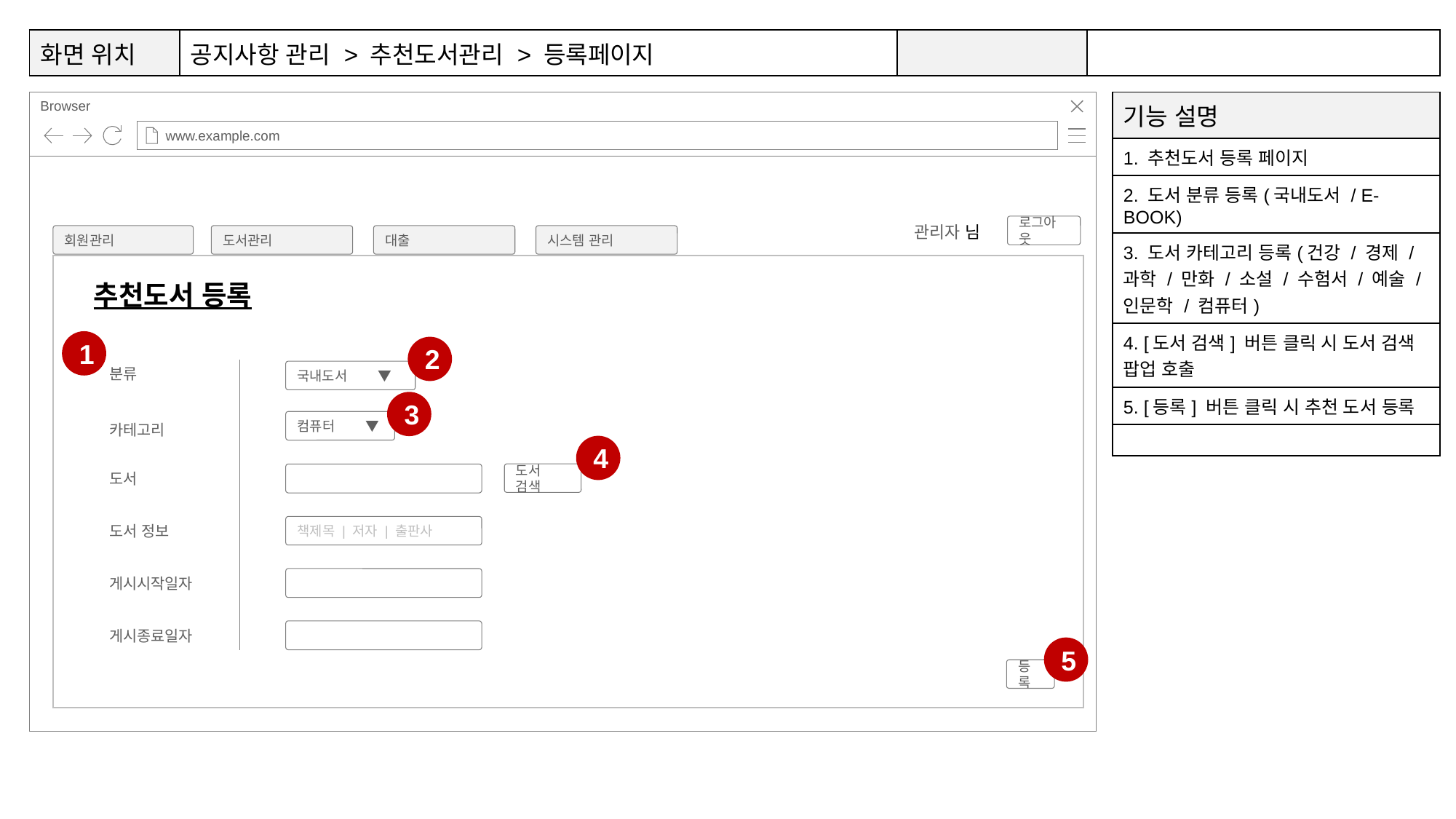

| 화면 위치 | 공지사항 관리 > 추천도서관리 > 등록페이지 |  |  |
| --- | --- | --- | --- |
1
8
9
6
7
| 기능 설명 |
| --- |
| 1. 추천도서 등록 페이지 |
| 2. 도서 분류 등록(국내도서 / E-BOOK) |
| 3. 도서 카테고리 등록(건강 / 경제 / 과학 / 만화 / 소설 / 수험서 / 예술 / 인문학 / 컴퓨터) |
| 4. [도서 검색] 버튼 클릭 시 도서 검색 팝업 호출 |
| 5. [등록] 버튼 클릭 시 추천 도서 등록 |
|  |
관리자 님
로그아웃
시스템 관리
회원관리
도서관리
대출

추천도서 등록
1
2
분류
국내도서        ▼
3
컴퓨터        ▼
카테고리
4
도서
도서 검색

도서 정보
책제목 | 저자 | 출판사
게시시작일자

게시종료일자

5
등록